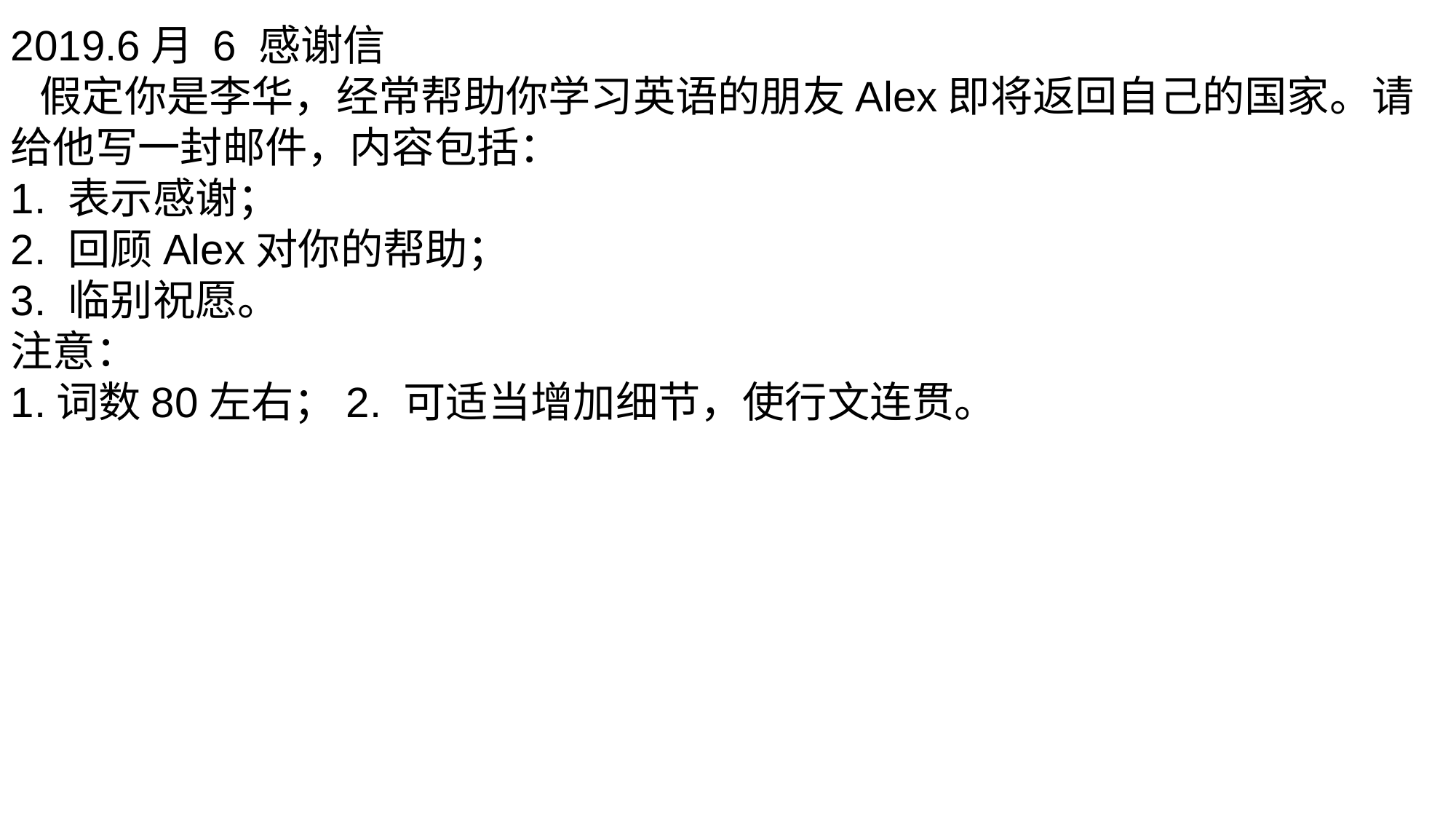

2019.6月 6 感谢信
  假定你是李华，经常帮助你学习英语的朋友Alex即将返回自己的国家。请给他写一封邮件，内容包括：
1. 表示感谢；
2. 回顾Alex对你的帮助；
3. 临别祝愿。
注意：
1.词数80左右；2. 可适当增加细节，使行文连贯。